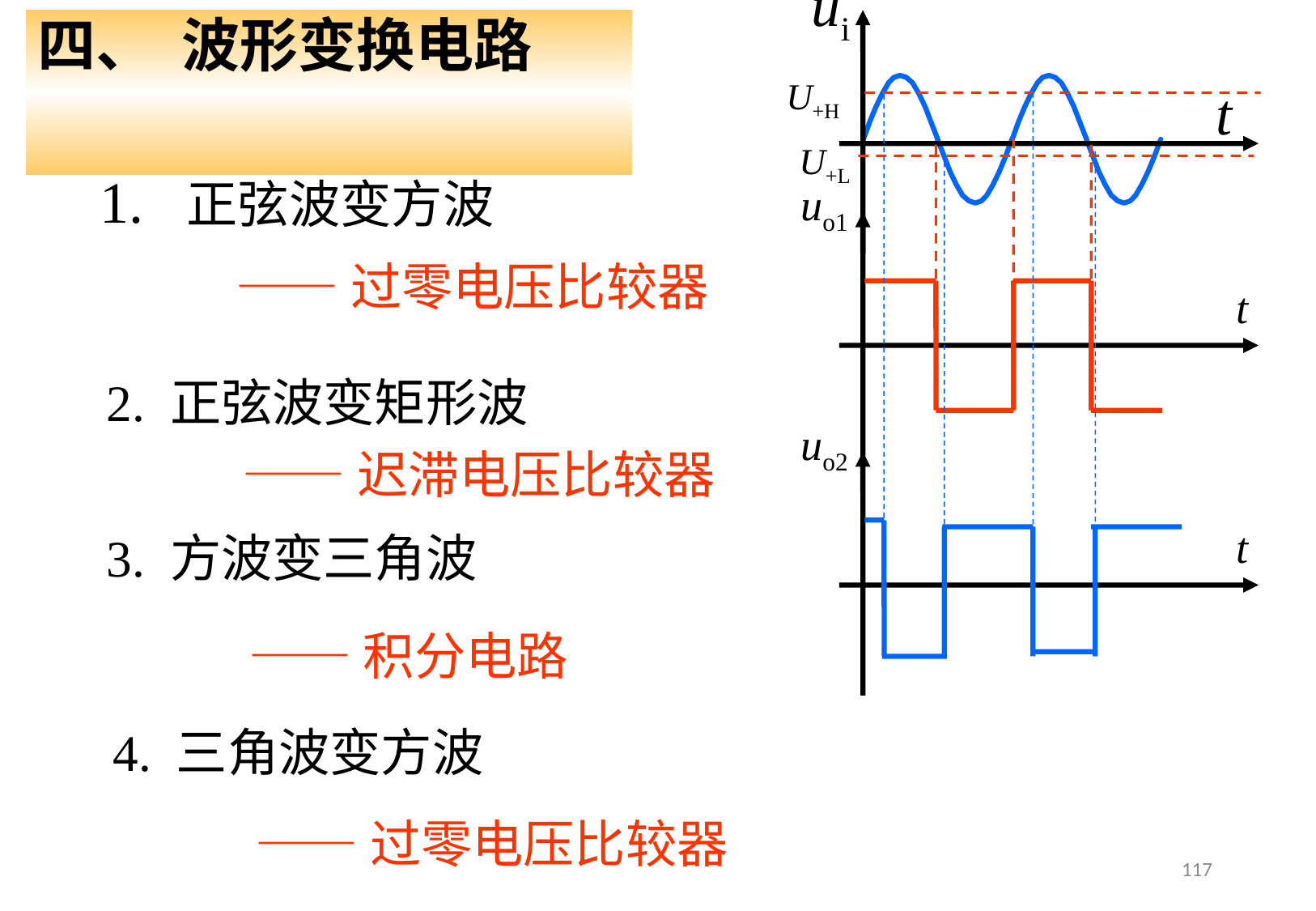

ui

t

# 四、  波形变换电路
U+H

U+L

1.  正弦波变方波
uo1

t

——过零电压比较器

2. 正弦波变矩形波
uo2

t

——迟滞电压比较器
3. 方波变三角波

——积分电路
4. 三角波变方波
——过零电压比较器
117